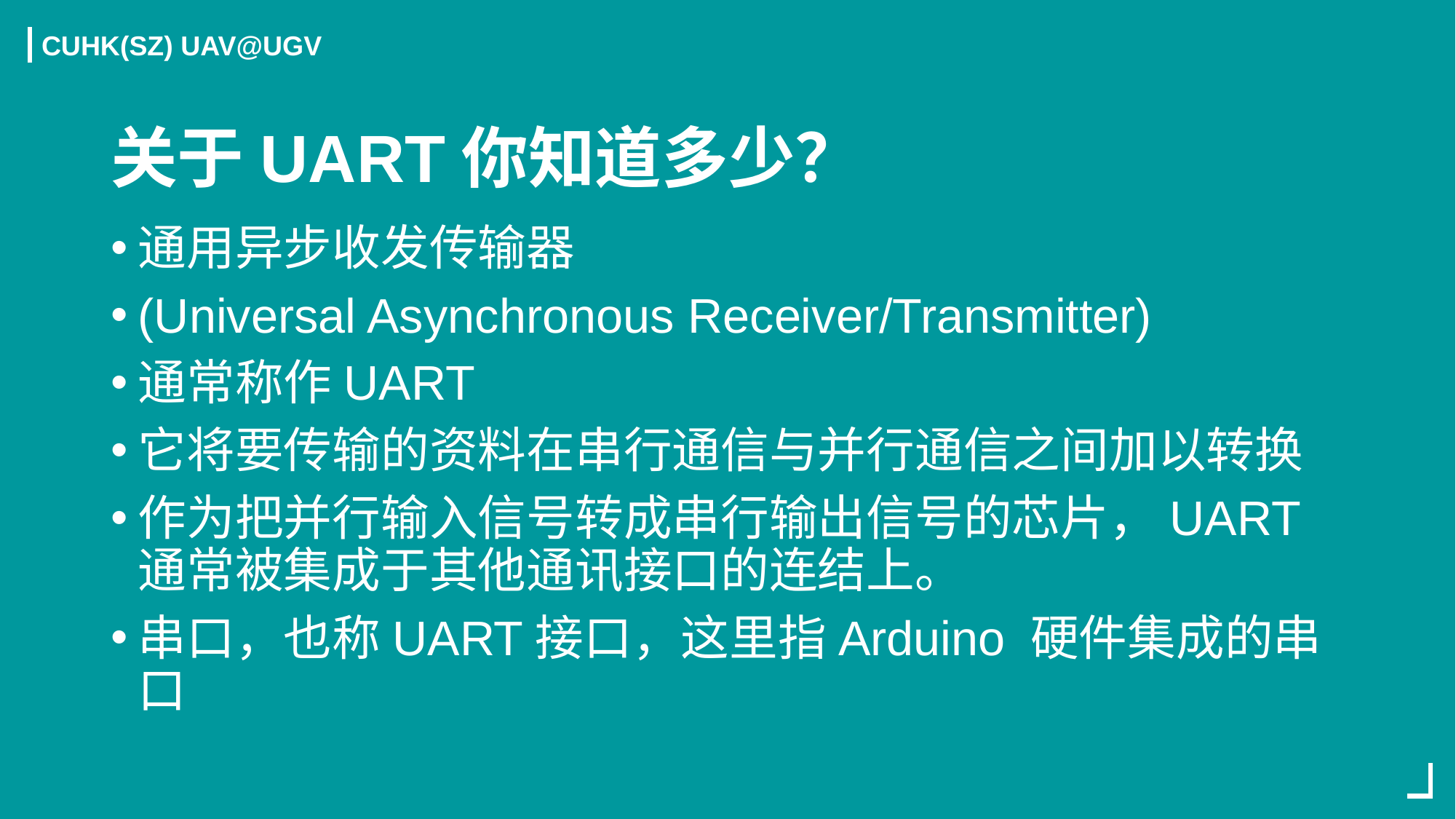

# 关于UART你知道多少？
通用异步收发传输器
(Universal Asynchronous Receiver/Transmitter)
通常称作UART
它将要传输的资料在串行通信与并行通信之间加以转换
作为把并行输入信号转成串行输出信号的芯片，UART通常被集成于其他通讯接口的连结上。
串口，也称UART接口，这里指Arduino 硬件集成的串口